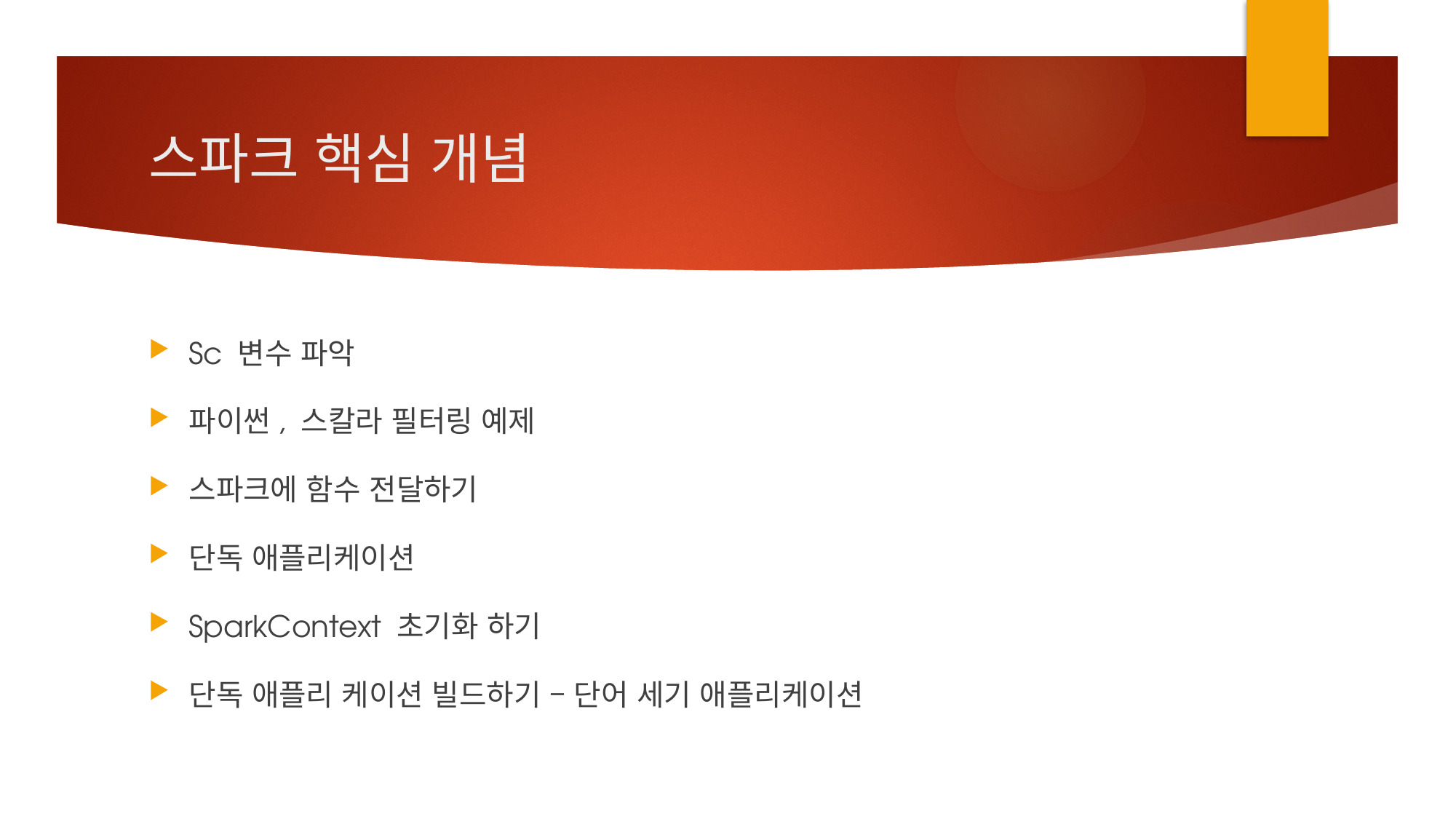

# 스파크 핵심 개념
Sc 변수 파악
파이썬, 스칼라 필터링 예제
스파크에 함수 전달하기
단독 애플리케이션
SparkContext 초기화 하기
단독 애플리 케이션 빌드하기 – 단어 세기 애플리케이션